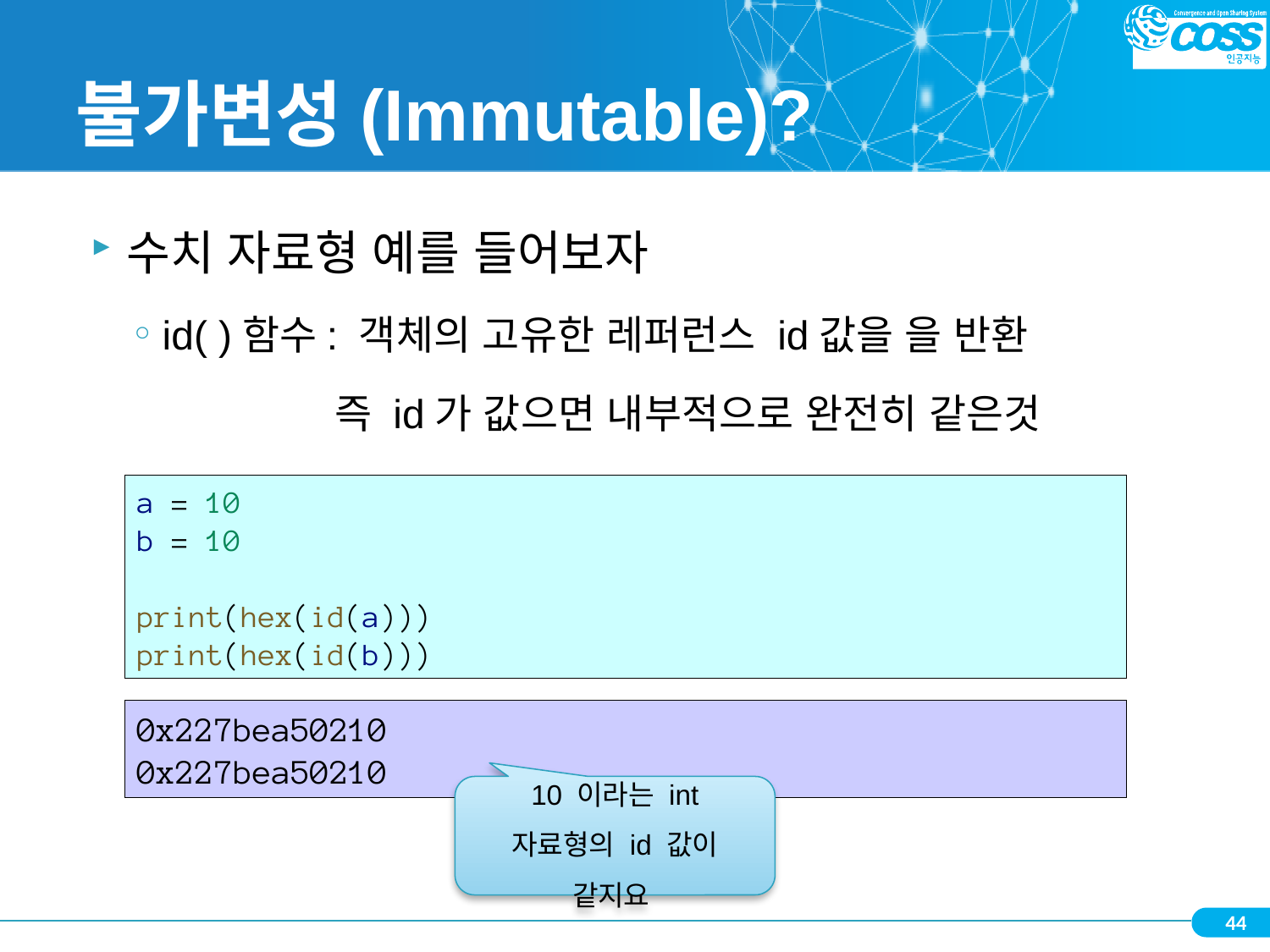

# 불가변성(Immutable)?
수치 자료형 예를 들어보자
id( )함수: 객체의 고유한 레퍼런스 id값을 을 반환
                 즉 id가 값으면 내부적으로 완전히 같은것
a = 10
b = 10
print(hex(id(a)))
print(hex(id(b)))
0x227bea50210
0x227bea50210
10 이라는 int 자료형의 id 값이 같지요